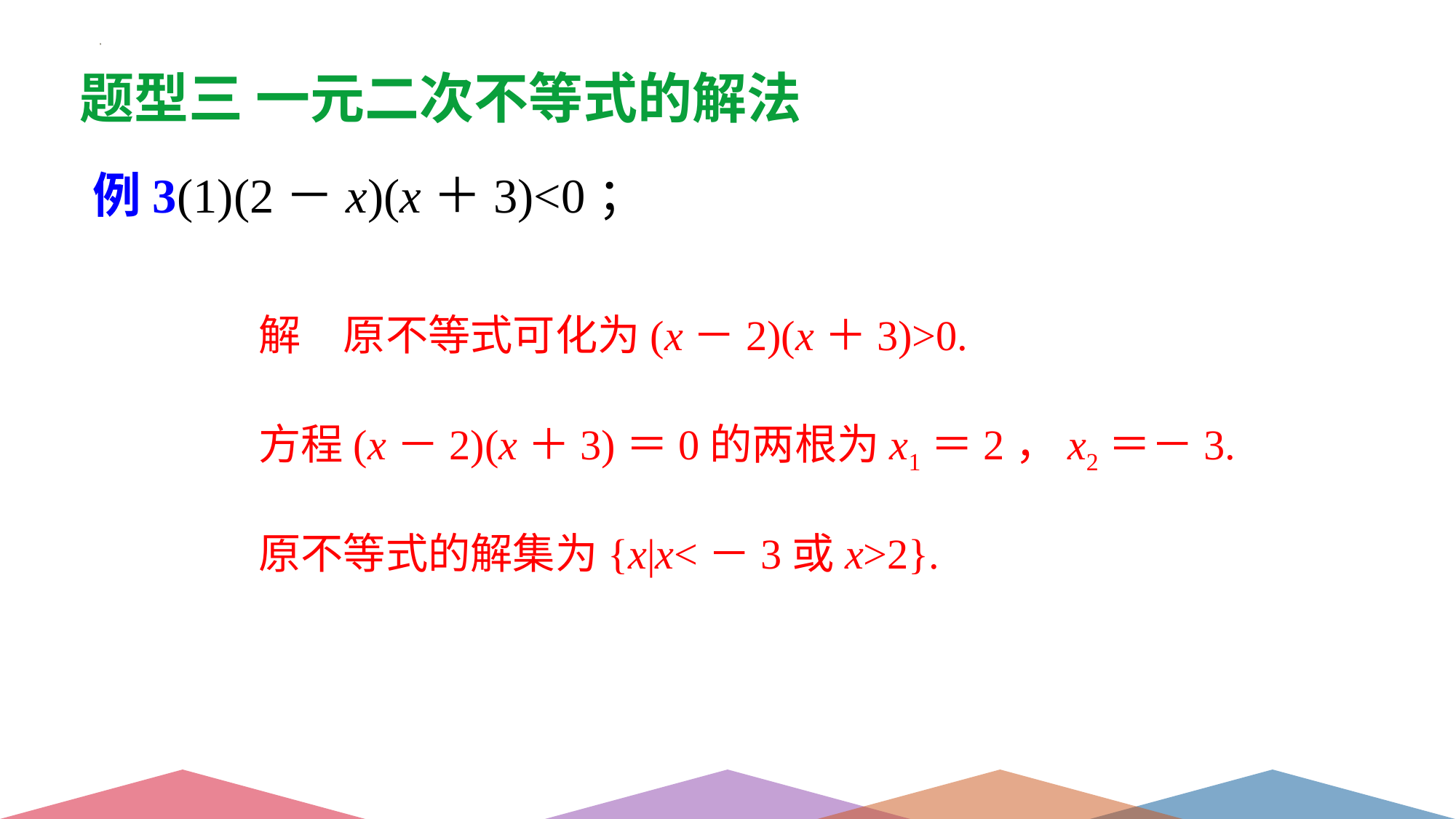

题型三 一元二次不等式的解法
例3(1)(2－x)(x＋3)<0；

解　原不等式可化为(x－2)(x＋3)>0.
方程(x－2)(x＋3)＝0的两根为x1＝2，x2＝－3.
原不等式的解集为{x|x<－3或x>2}.